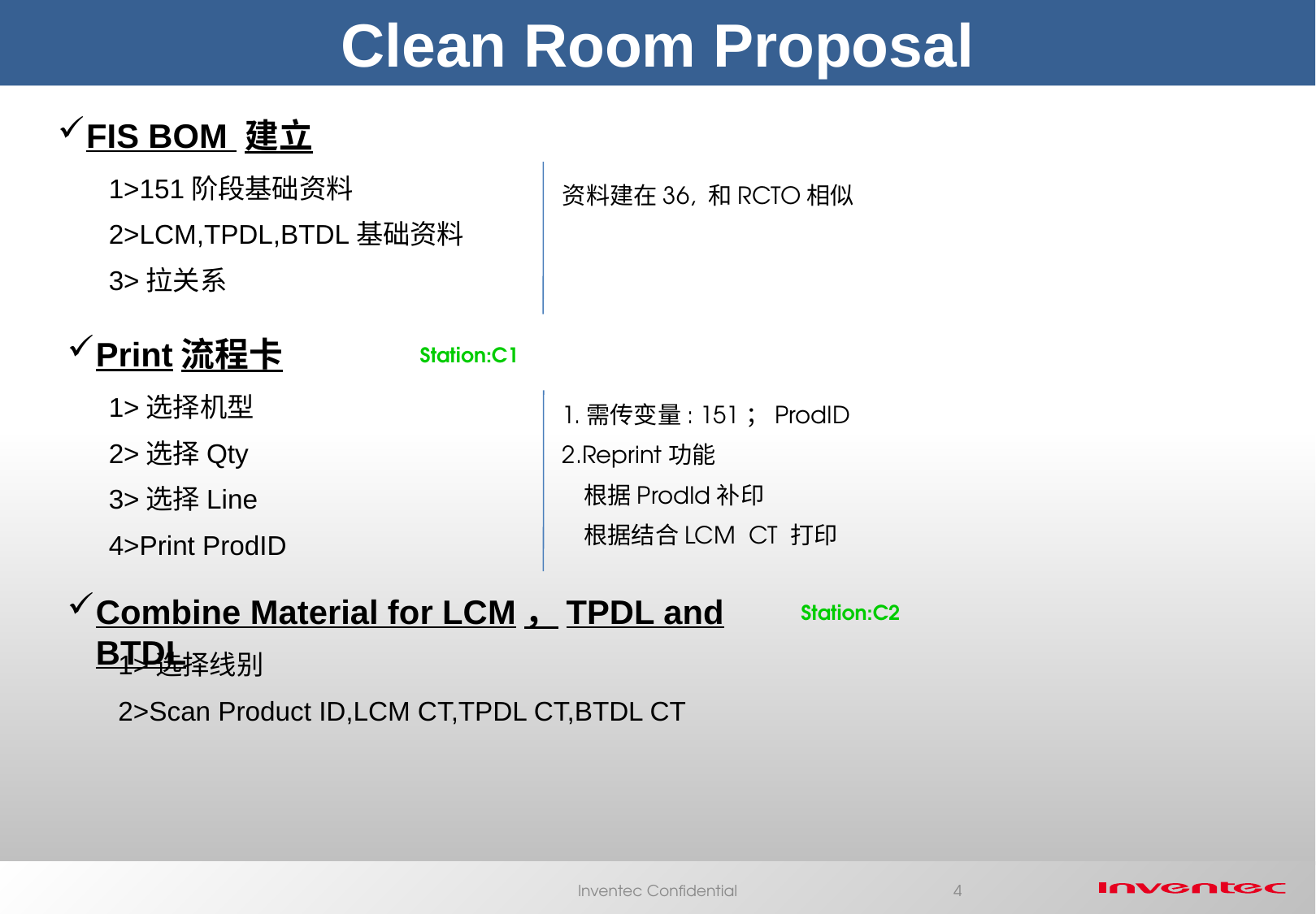

# Clean Room Proposal
FIS BOM 建立
   1>151阶段基础资料
   2>LCM,TPDL,BTDL基础资料
   3>拉关系
资料建在36, 和RCTO相似
Print流程卡
Station:C1
   1>选择机型
   2>选择Qty
   3>选择Line
   4>Print ProdID
1.需传变量: 151；ProdID
2.Reprint功能
   根据ProdId补印
   根据结合LCM  CT 打印

Combine Material for LCM，TPDL and BTDL
Station:C2
   1>选择线别
   2>Scan Product ID,LCM CT,TPDL CT,BTDL CT
Inventec Confidential
4